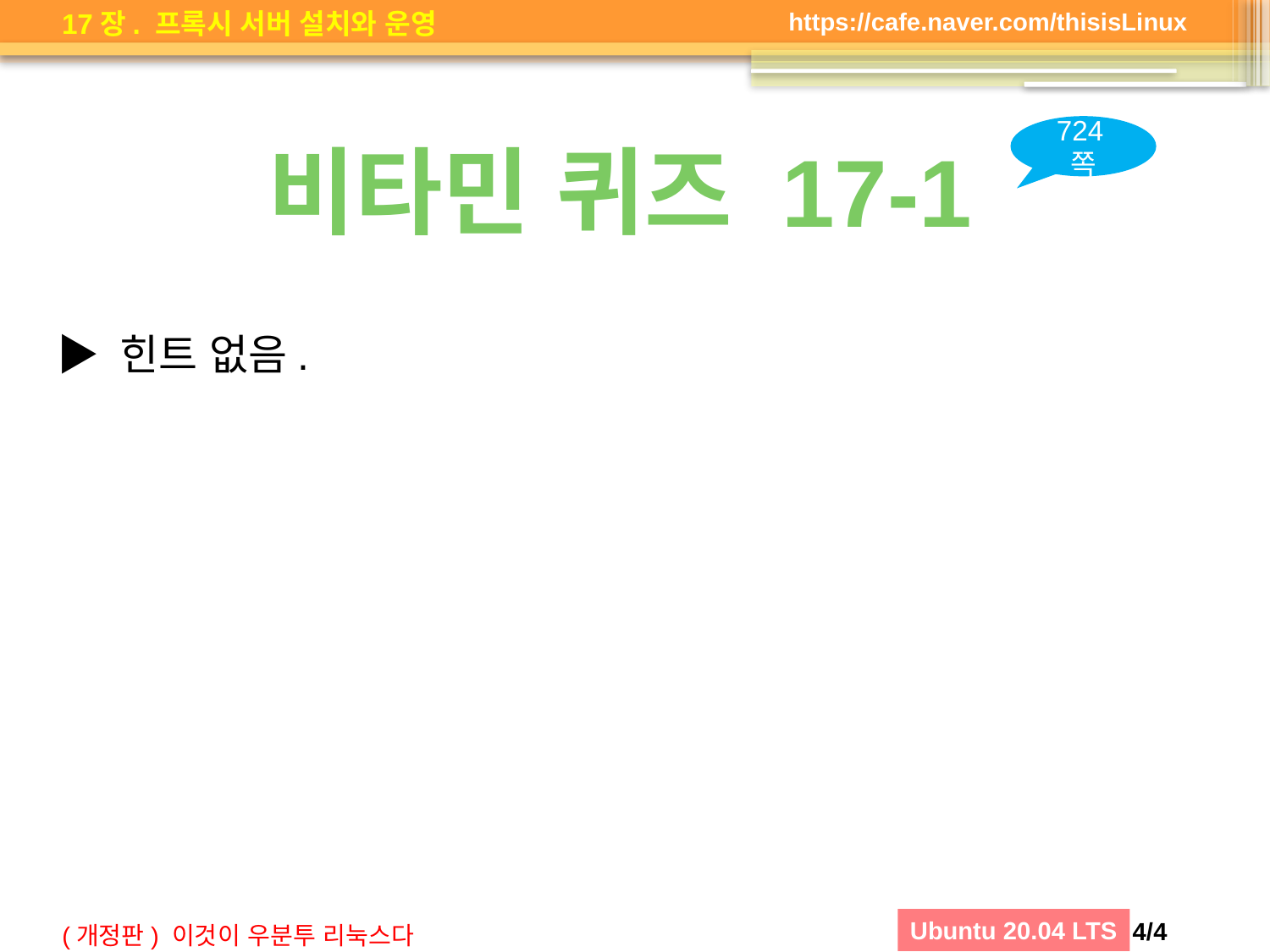

724쪽
비타민 퀴즈 17-1
▶ 힌트 없음.